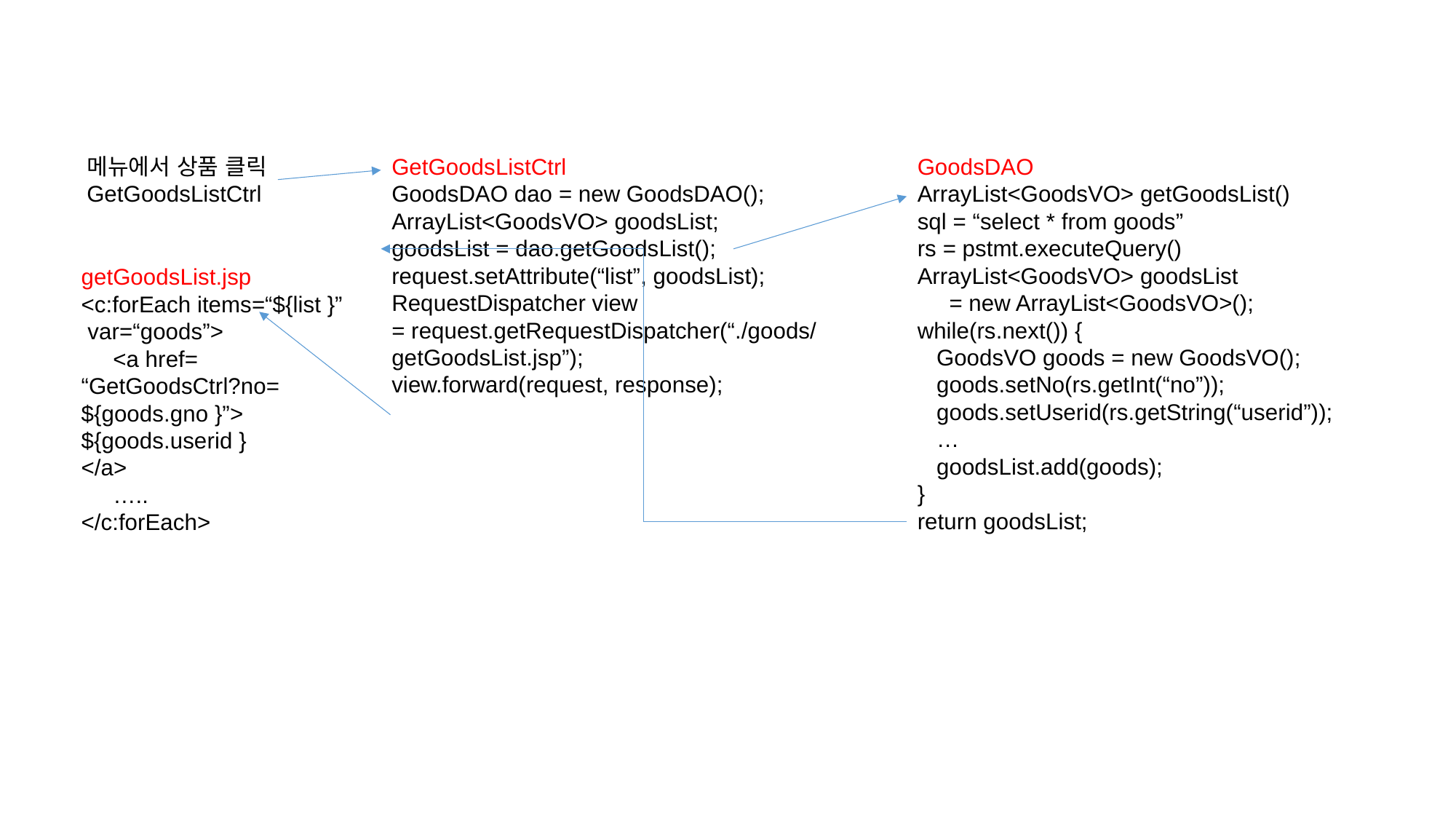

메뉴에서 상품 클릭
GetGoodsListCtrl
GetGoodsListCtrl
GoodsDAO dao = new GoodsDAO();
ArrayList<GoodsVO> goodsList;
goodsList = dao.getGoodsList();
request.setAttribute(“list”, goodsList);
RequestDispatcher view
= request.getRequestDispatcher(“./goods/getGoodsList.jsp”);
view.forward(request, response);
GoodsDAO
ArrayList<GoodsVO> getGoodsList()
sql = “select * from goods”
rs = pstmt.executeQuery()
ArrayList<GoodsVO> goodsList
     = new ArrayList<GoodsVO>();
while(rs.next()) {
   GoodsVO goods = new GoodsVO();
   goods.setNo(rs.getInt(“no”));
   goods.setUserid(rs.getString(“userid”));
   …
   goodsList.add(goods);
}
return goodsList;
getGoodsList.jsp
<c:forEach items=“${list }”
 var=“goods”>
     <a href=
“GetGoodsCtrl?no=
${goods.gno }”>
${goods.userid }
</a>
     …..
</c:forEach>